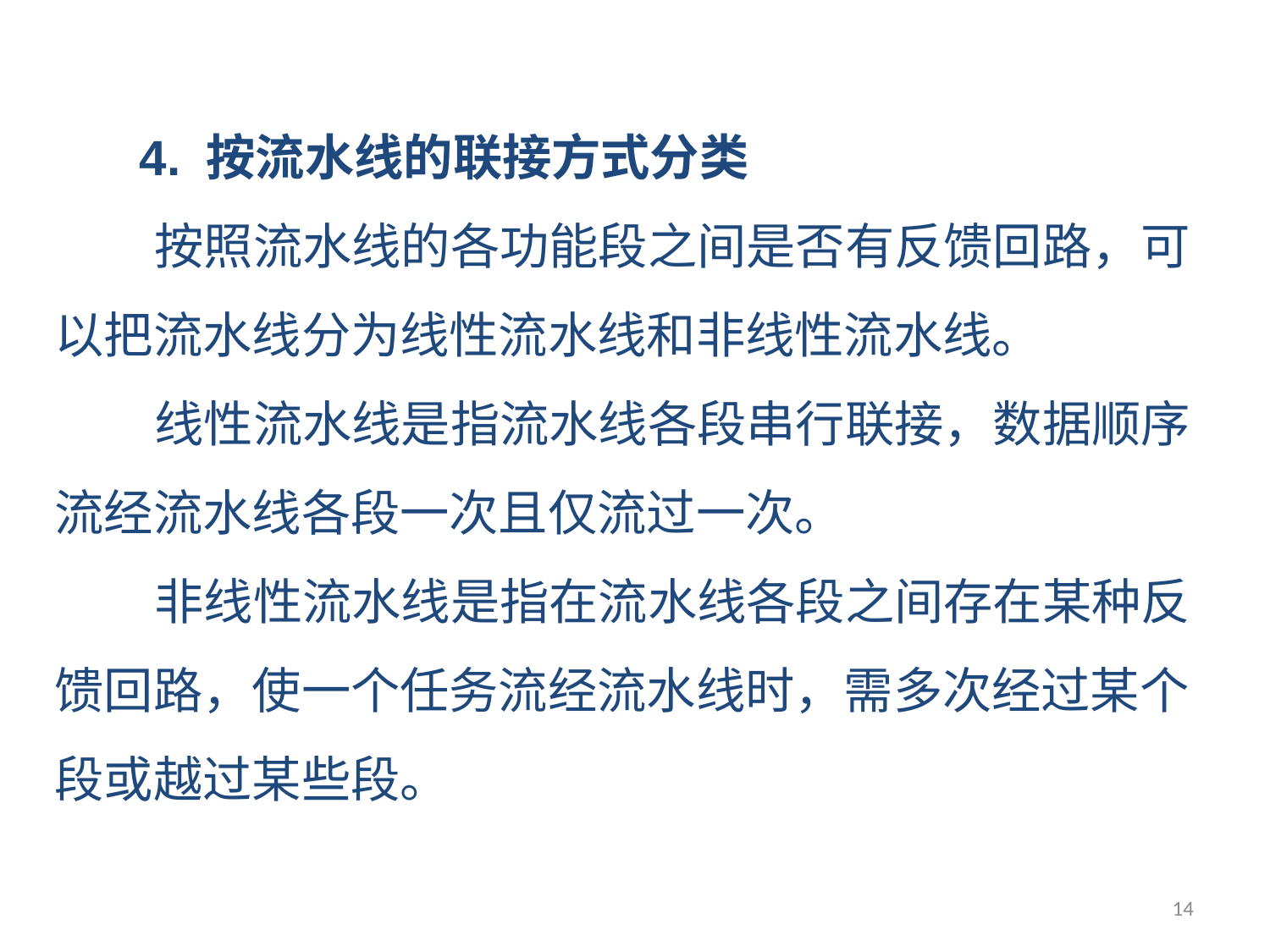

4. 按流水线的联接方式分类
        按照流水线的各功能段之间是否有反馈回路，可以把流水线分为线性流水线和非线性流水线。
        线性流水线是指流水线各段串行联接，数据顺序流经流水线各段一次且仅流过一次。
        非线性流水线是指在流水线各段之间存在某种反馈回路，使一个任务流经流水线时，需多次经过某个段或越过某些段。
14